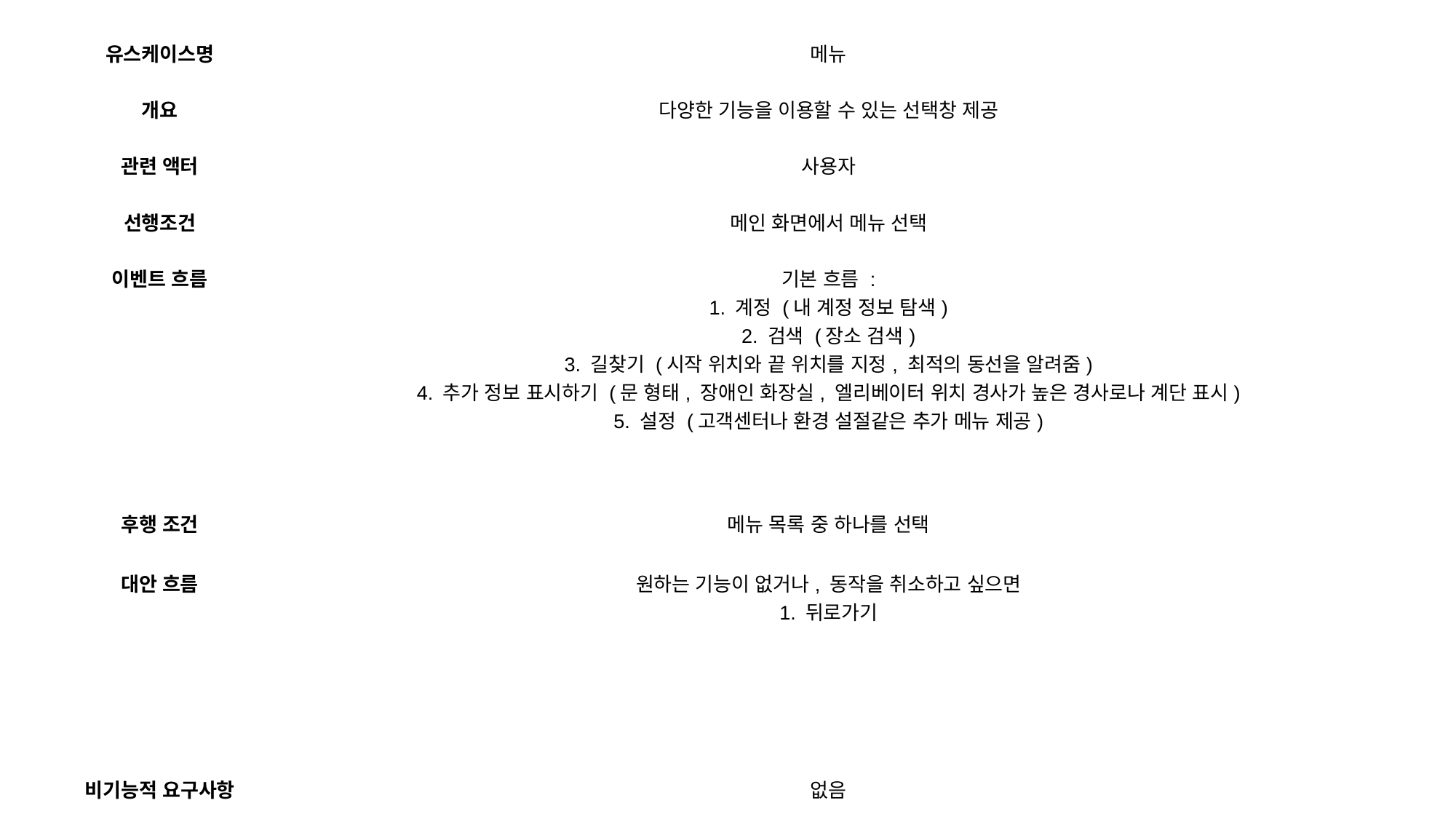

| 유스케이스명 | 메뉴 |
| --- | --- |
| 개요 | 다양한 기능을 이용할 수 있는 선택창 제공 |
| 관련 액터 | 사용자 |
| 선행조건 | 메인 화면에서 메뉴 선택 |
| 이벤트 흐름 | 기본 흐름 : 1. 계정 (내 계정 정보 탐색) 2. 검색 (장소 검색) 3. 길찾기 (시작 위치와 끝 위치를 지정, 최적의 동선을 알려줌) 4. 추가 정보 표시하기 (문 형태, 장애인 화장실, 엘리베이터 위치 경사가 높은 경사로나 계단 표시) 5. 설정 (고객센터나 환경 설절같은 추가 메뉴 제공) |
| 후행 조건 | 메뉴 목록 중 하나를 선택 |
| 대안 흐름 | 원하는 기능이 없거나, 동작을 취소하고 싶으면 1. 뒤로가기 |
| 비기능적 요구사항 | 없음 |